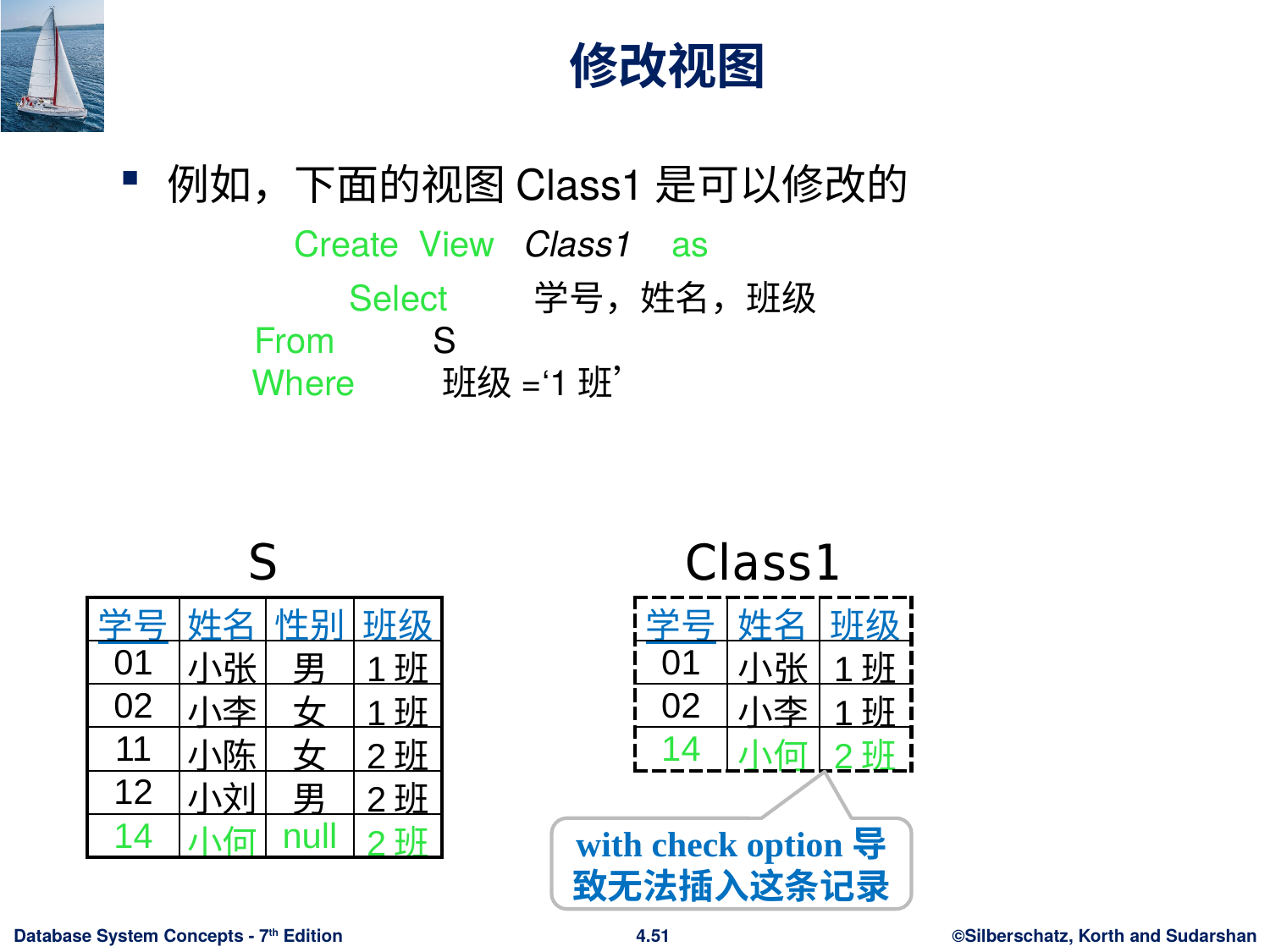

# 修改视图
例如，下面的视图Class1是可以修改的
 		Create  View   Class1    as
     	Select        学号，姓名，班级
   From          S
   Where        班级=‘1班’
S
Class1
| 学号 | 姓名 | 性别 | 班级 |
| --- | --- | --- | --- |
| 01 | 小张 | 男 | 1班 |
| 02 | 小李 | 女 | 1班 |
| 11 | 小陈 | 女 | 2班 |
| 12 | 小刘 | 男 | 2班 |
| 14 | 小何 | null | 2班 |
| 学号 | 姓名 | 班级 |
| --- | --- | --- |
| 01 | 小张 | 1班 |
| 02 | 小李 | 1班 |
| 14 | 小何 | 2班 |
with check option导致无法插入这条记录